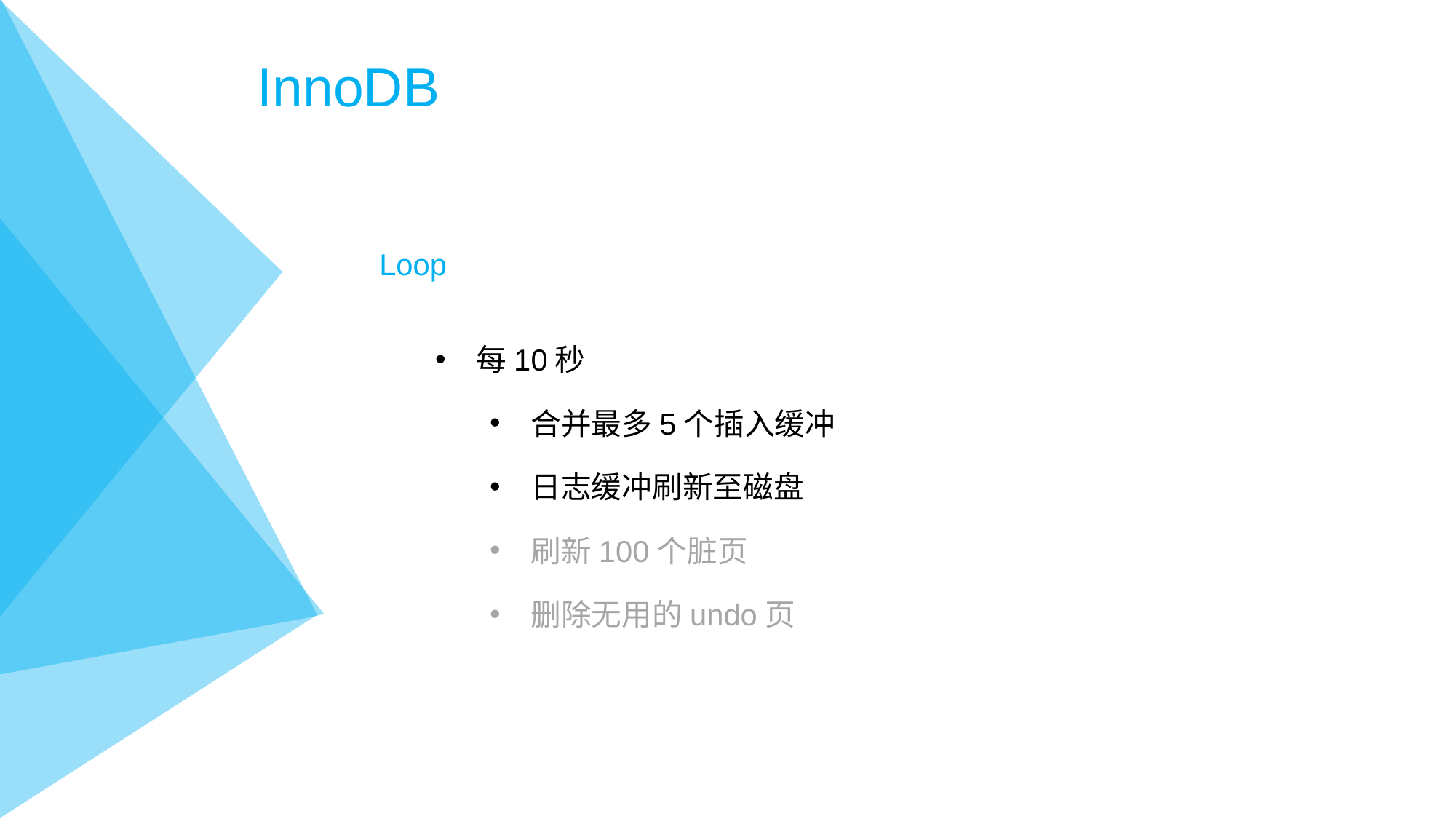

# InnoDB
Loop

每10秒
合并最多5个插入缓冲
日志缓冲刷新至磁盘
刷新100个脏页
删除无用的undo页